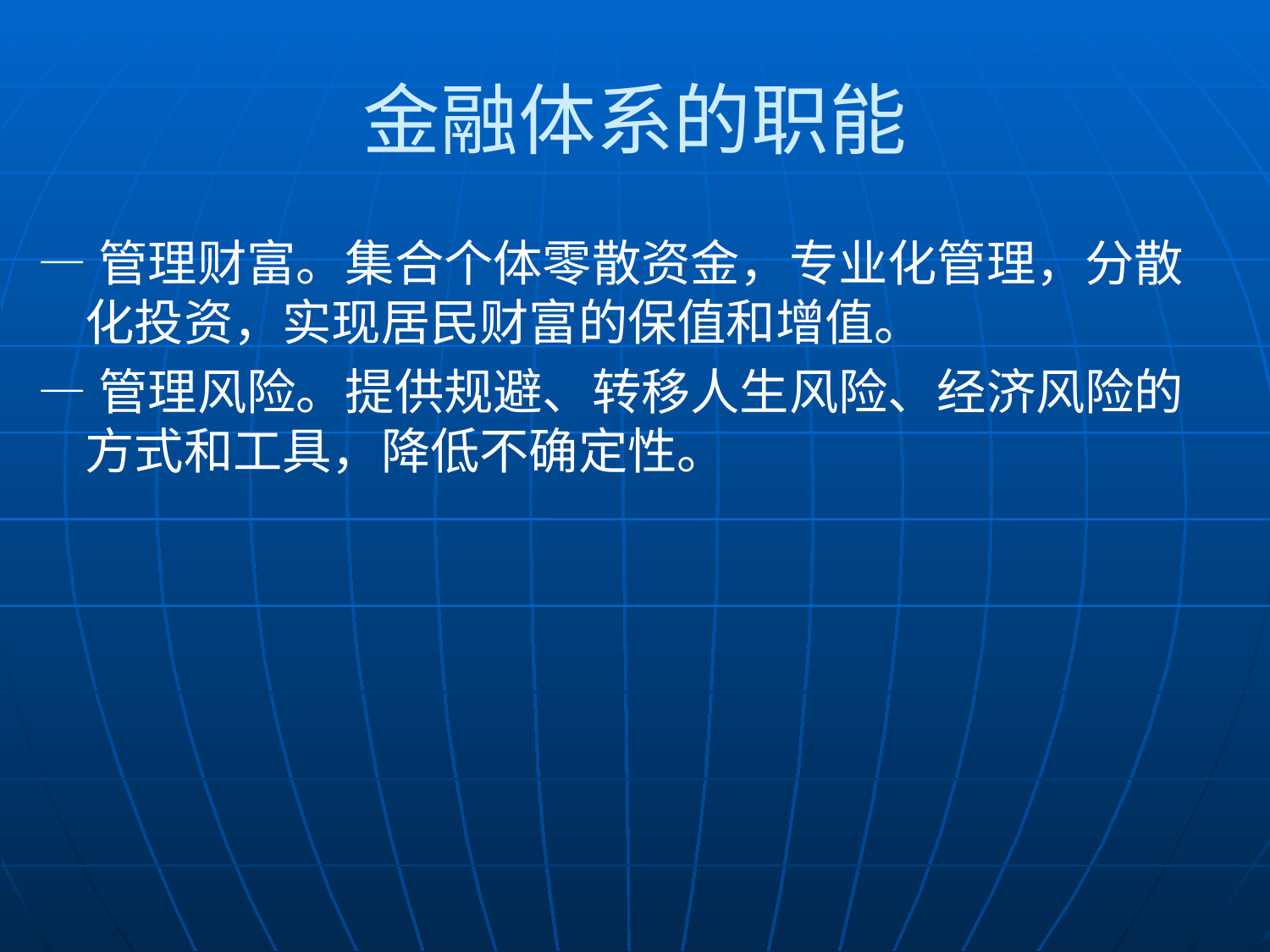

# 金融体系的职能
—管理财富。集合个体零散资金，专业化管理，分散化投资，实现居民财富的保值和增值。
—管理风险。提供规避、转移人生风险、经济风险的方式和工具，降低不确定性。